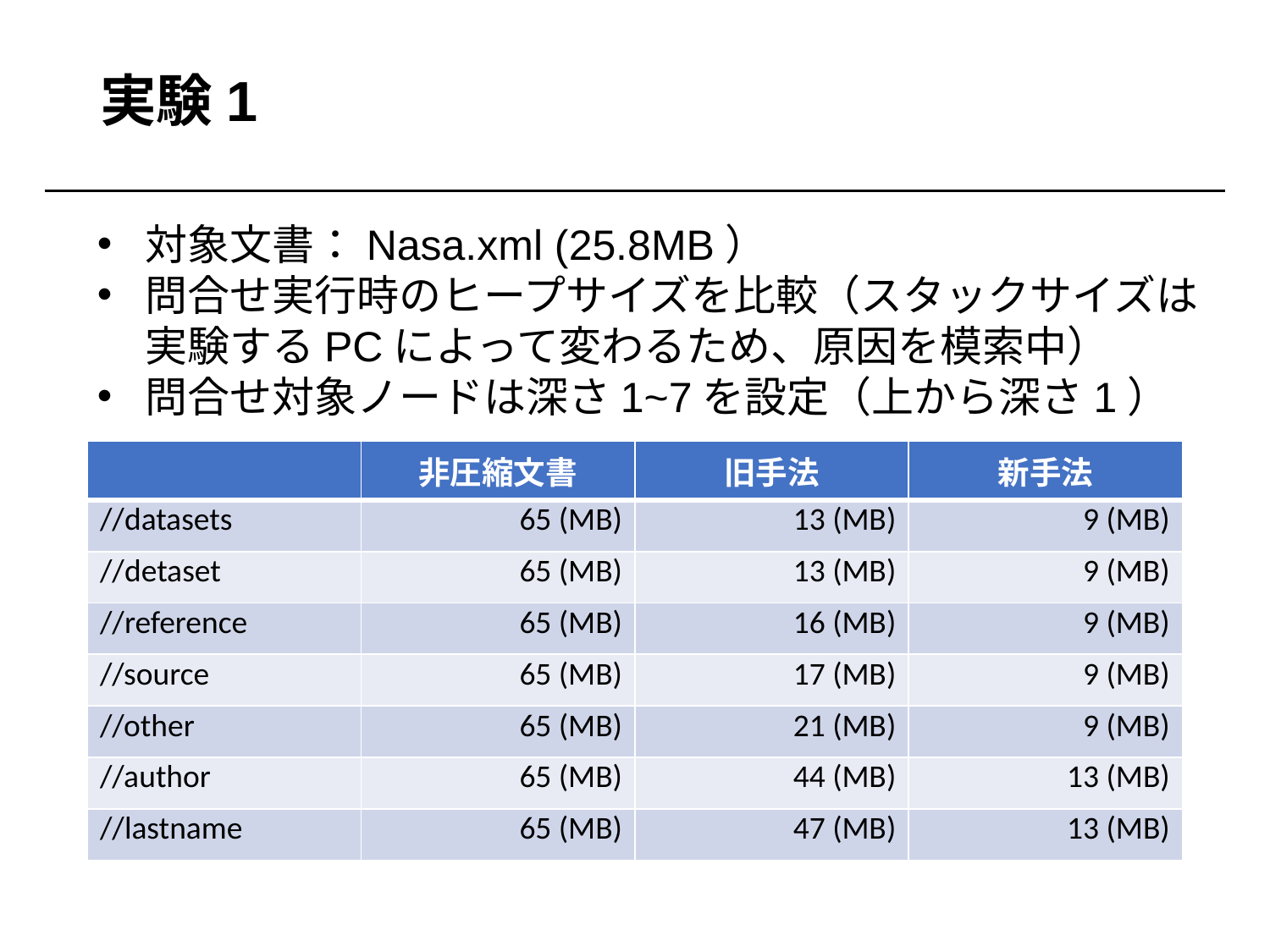

# 実験1
対象文書：Nasa.xml (25.8MB）
問合せ実行時のヒープサイズを比較（スタックサイズは
実験するPCによって変わるため、原因を模索中）
問合せ対象ノードは深さ1~7を設定（上から深さ1）
|  | 非圧縮文書 | 旧手法 | 新手法 |
| --- | --- | --- | --- |
| //datasets | 65 (MB) | 13 (MB) | 9 (MB) |
| //detaset | 65 (MB) | 13 (MB) | 9 (MB) |
| //reference | 65 (MB) | 16 (MB) | 9 (MB) |
| //source | 65 (MB) | 17 (MB) | 9 (MB) |
| //other | 65 (MB) | 21 (MB) | 9 (MB) |
| //author | 65 (MB) | 44 (MB) | 13 (MB) |
| //lastname | 65 (MB) | 47 (MB) | 13 (MB) |